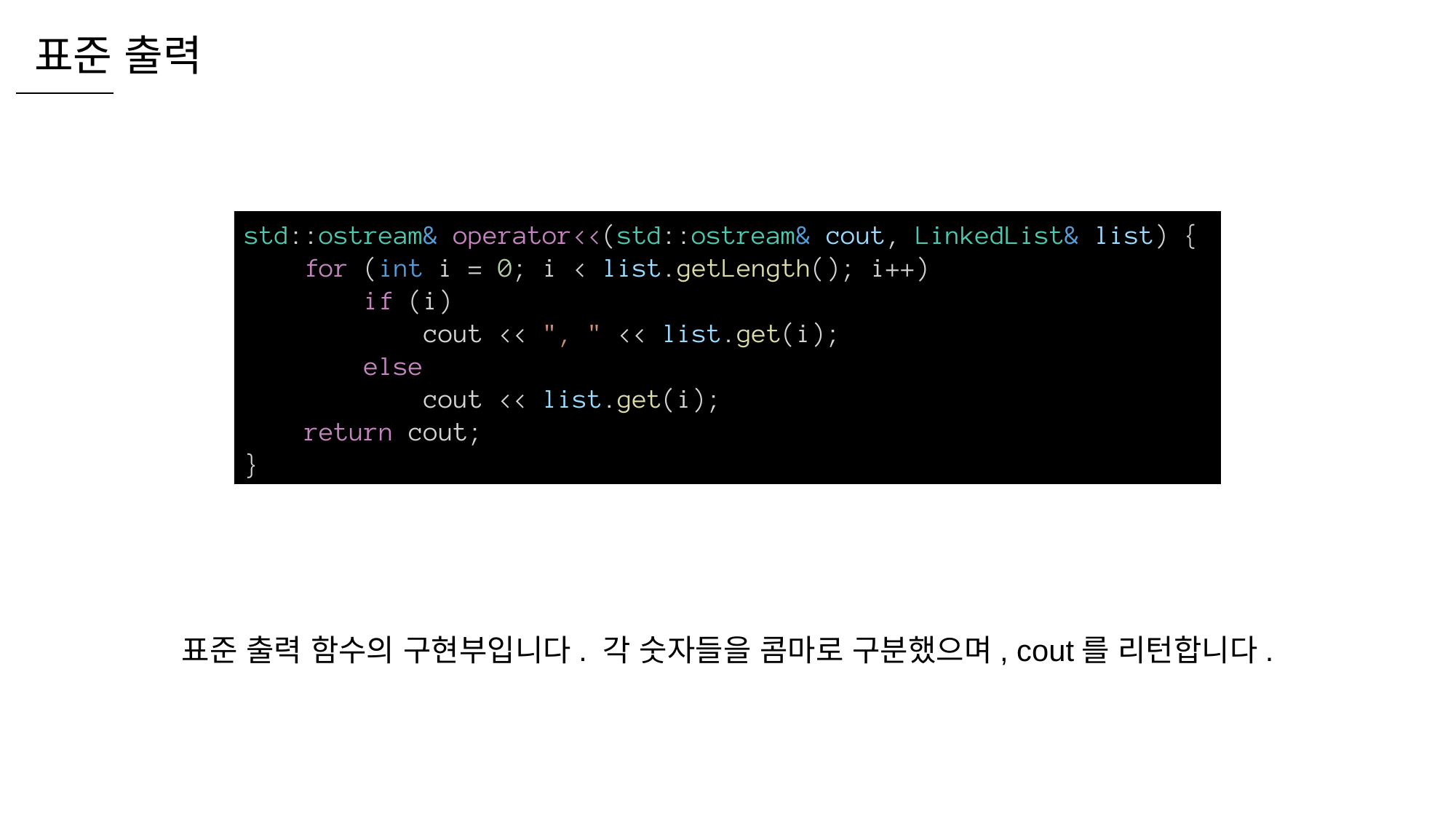

표준 출력
std::ostream& operator<<(std::ostream& cout, LinkedList& list) {
    for (int i = 0; i < list.getLength(); i++)
        if (i)
            cout << ", " << list.get(i);
        else
            cout << list.get(i);
    return cout;
}
표준 출력 함수의 구현부입니다. 각 숫자들을 콤마로 구분했으며, cout를 리턴합니다.